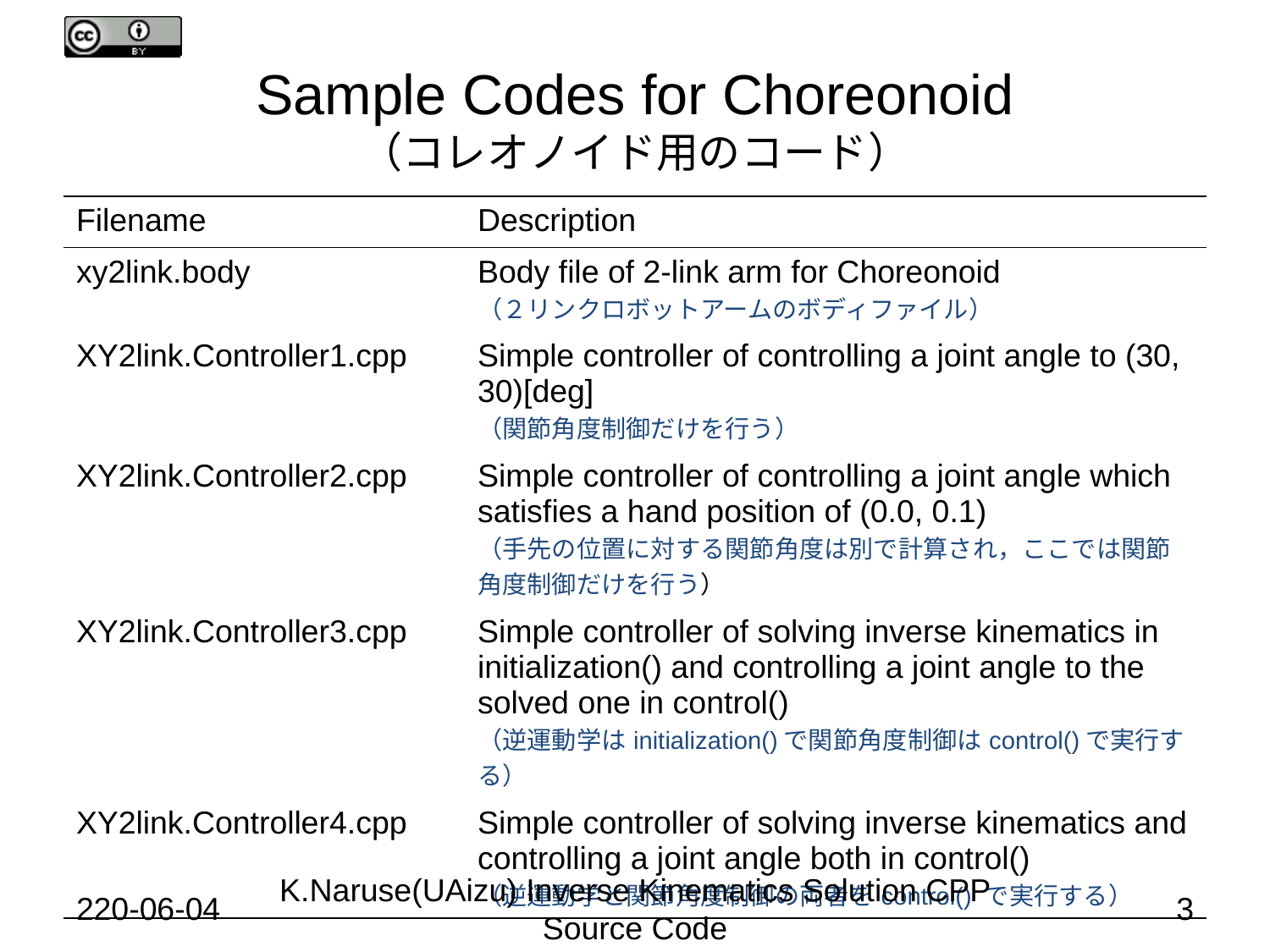

# Sample Codes for Choreonoid （コレオノイド用のコード）
| Filename | Description |
| --- | --- |
| xy2link.body | Body file of 2-link arm for Choreonoid （２リンクロボットアームのボディファイル） |
| XY2link.Controller1.cpp | Simple controller of controlling a joint angle to (30, 30)[deg] （関節角度制御だけを行う） |
| XY2link.Controller2.cpp | Simple controller of controlling a joint angle which satisfies a hand position of (0.0, 0.1) （手先の位置に対する関節角度は別で計算され，ここでは関節角度制御だけを行う） |
| XY2link.Controller3.cpp | Simple controller of solving inverse kinematics in initialization() and controlling a joint angle to the solved one in control() （逆運動学はinitialization()で関節角度制御はcontrol()で実行する） |
| XY2link.Controller4.cpp | Simple controller of solving inverse kinematics and controlling a joint angle both in control() （逆運動学と関節角度制御の両者をcontrol() で実行する） |
220-06-04
K.Naruse(UAizu) Inverse Kinematics Solution CPP Source Code
3